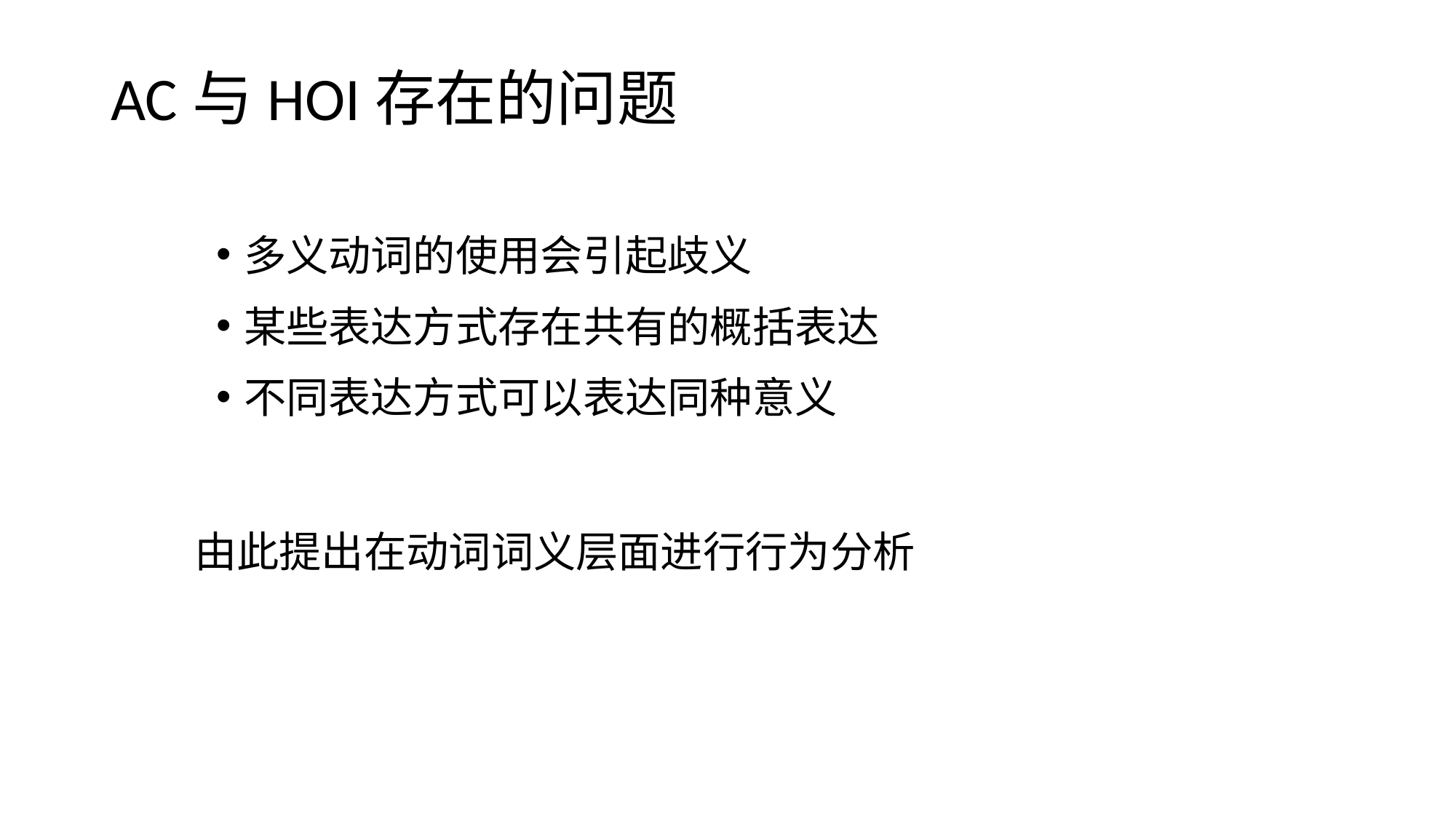

# AC与HOI存在的问题
多义动词的使用会引起歧义
某些表达方式存在共有的概括表达
不同表达方式可以表达同种意义
由此提出在动词词义层面进行行为分析